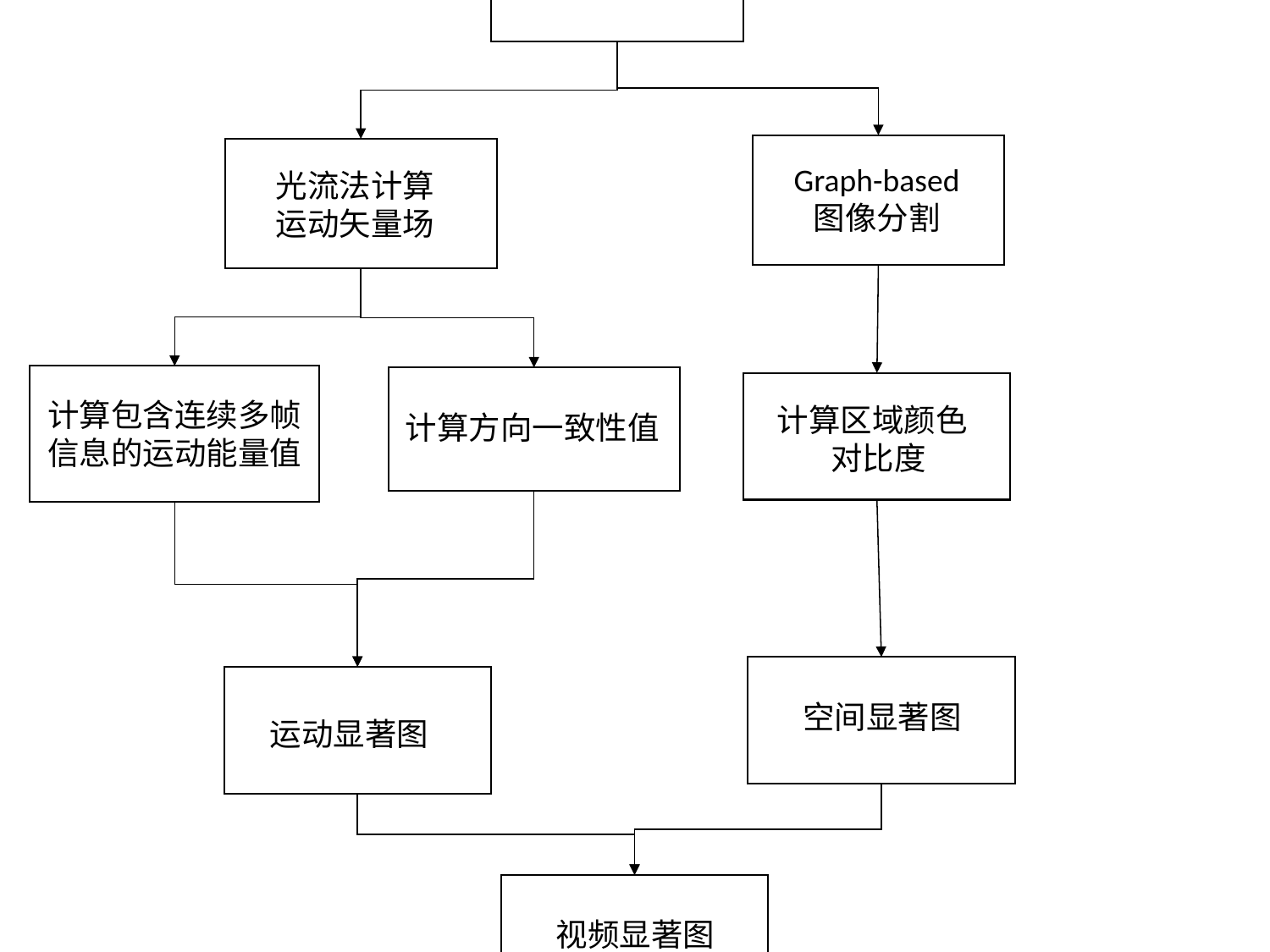

视频输入图像

Graph-based
图像分割
光流法计算
运动矢量场

计算包含连续多帧信息的运动能量值
计算区域颜色
对比度
计算方向一致性值

空间显著图
运动显著图

视频显著图